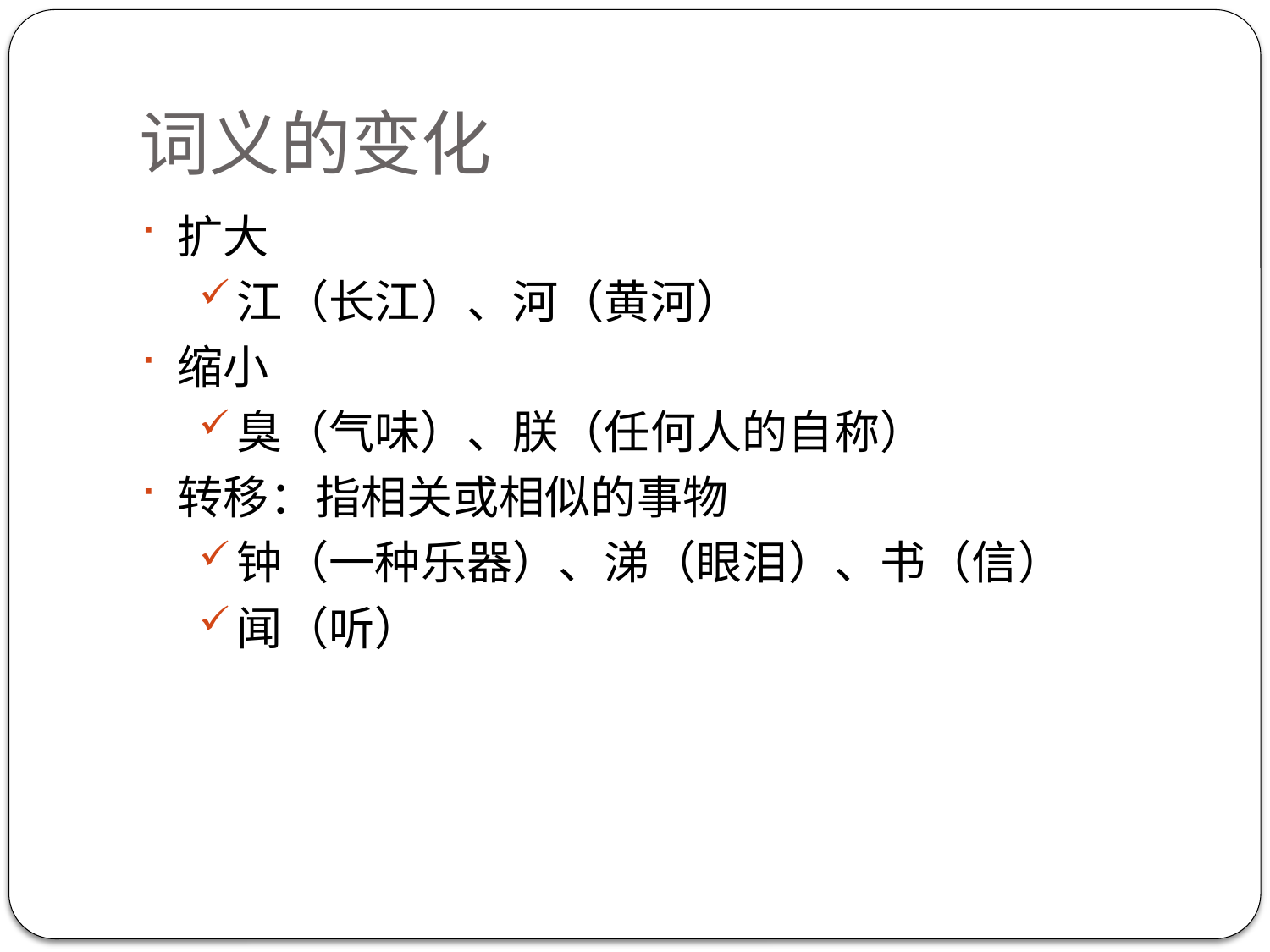

# 词义的变化
扩大
江（长江）、河（黄河）
缩小
臭（气味）、朕（任何人的自称）
转移：指相关或相似的事物
钟（一种乐器）、涕（眼泪）、书（信）
闻（听）